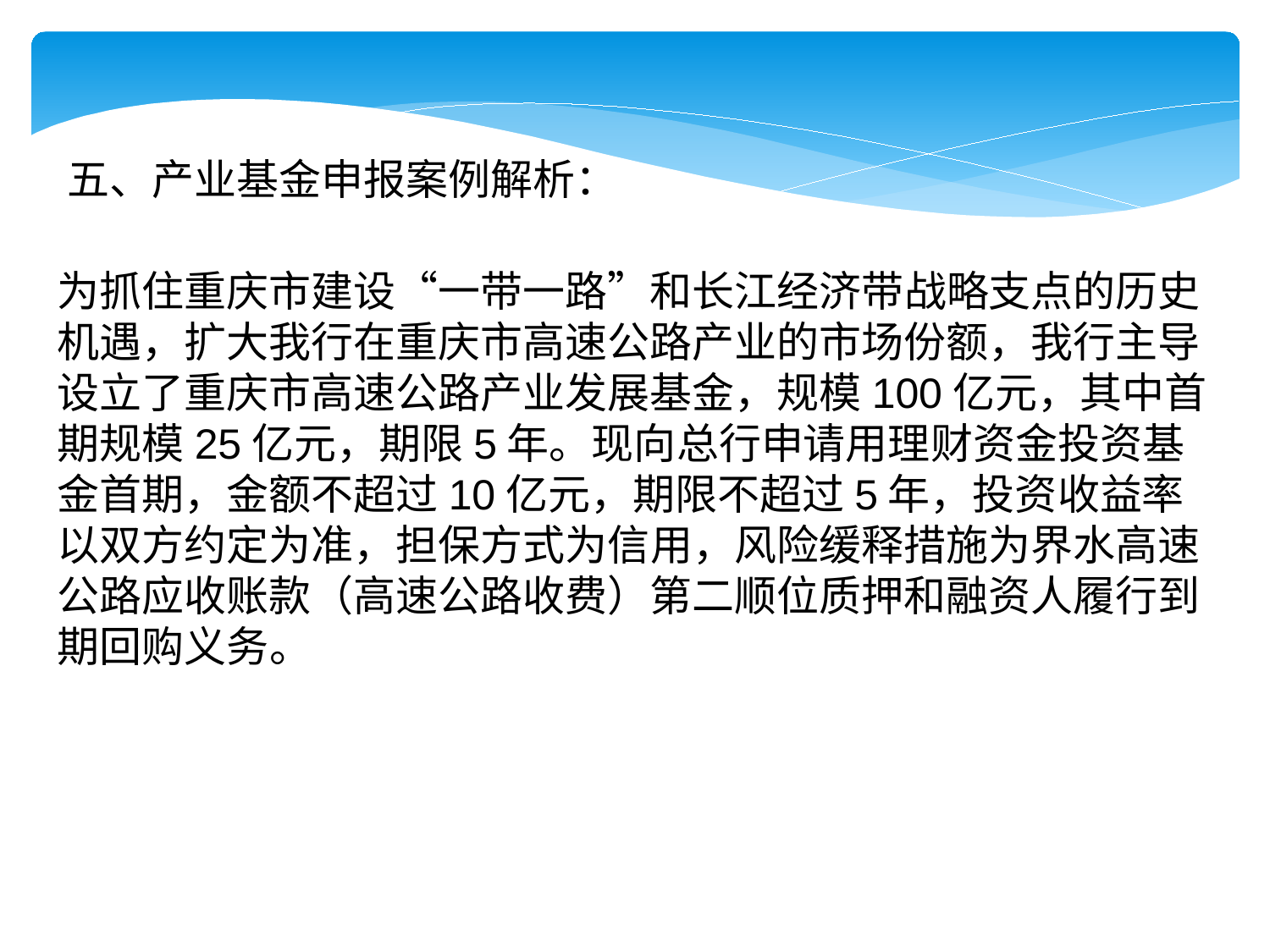

五、产业基金申报案例解析：
为抓住重庆市建设“一带一路”和长江经济带战略支点的历史机遇，扩大我行在重庆市高速公路产业的市场份额，我行主导设立了重庆市高速公路产业发展基金，规模100亿元，其中首期规模25亿元，期限5年。现向总行申请用理财资金投资基金首期，金额不超过10亿元，期限不超过5年，投资收益率以双方约定为准，担保方式为信用，风险缓释措施为界水高速公路应收账款（高速公路收费）第二顺位质押和融资人履行到期回购义务。